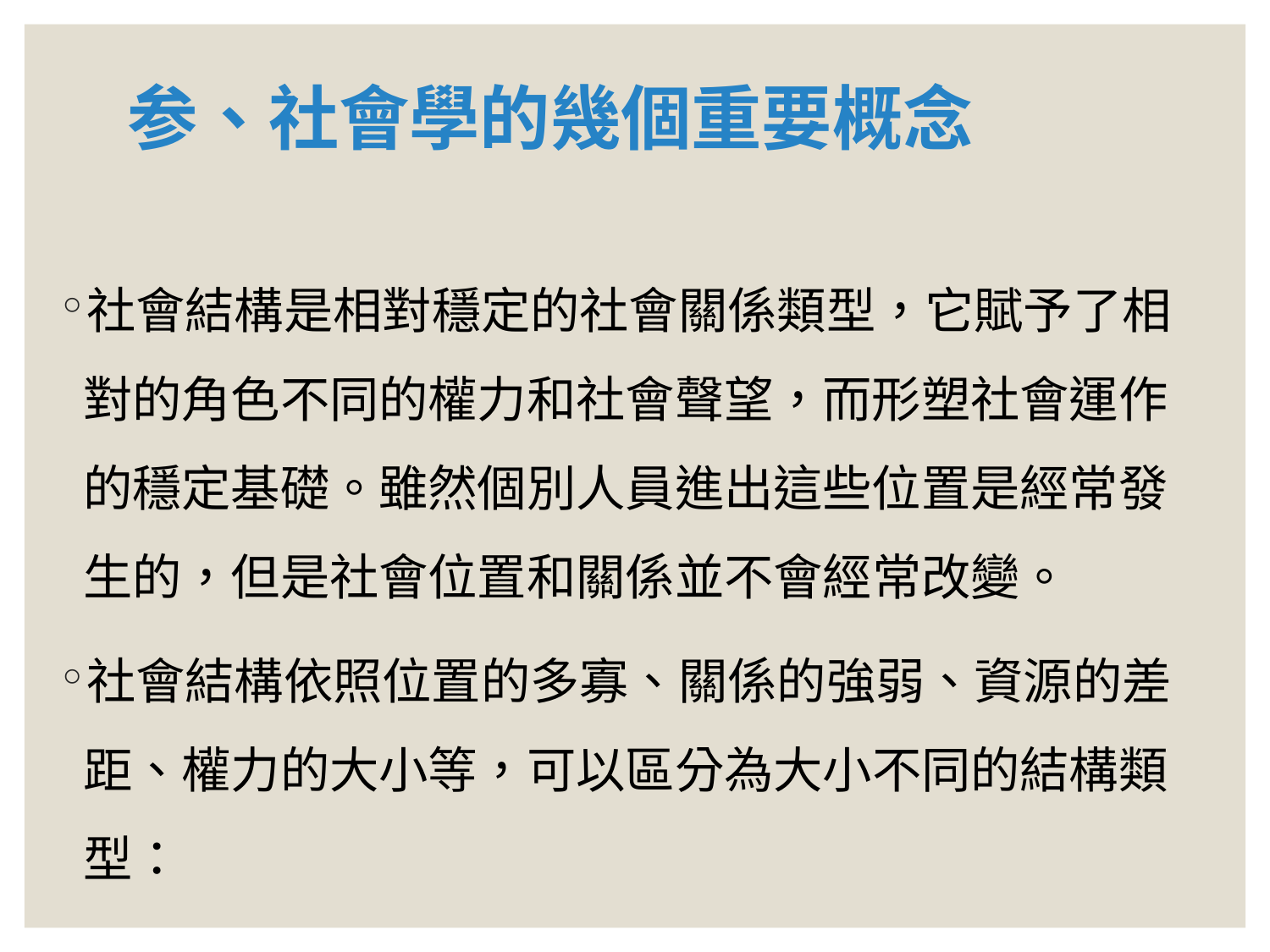

# 参、社會學的幾個重要概念
社會結構是相對穩定的社會關係類型，它賦予了相對的角色不同的權力和社會聲望，而形塑社會運作的穩定基礎。雖然個別人員進出這些位置是經常發生的，但是社會位置和關係並不會經常改變。
社會結構依照位置的多寡、關係的強弱、資源的差距、權力的大小等，可以區分為大小不同的結構類型：